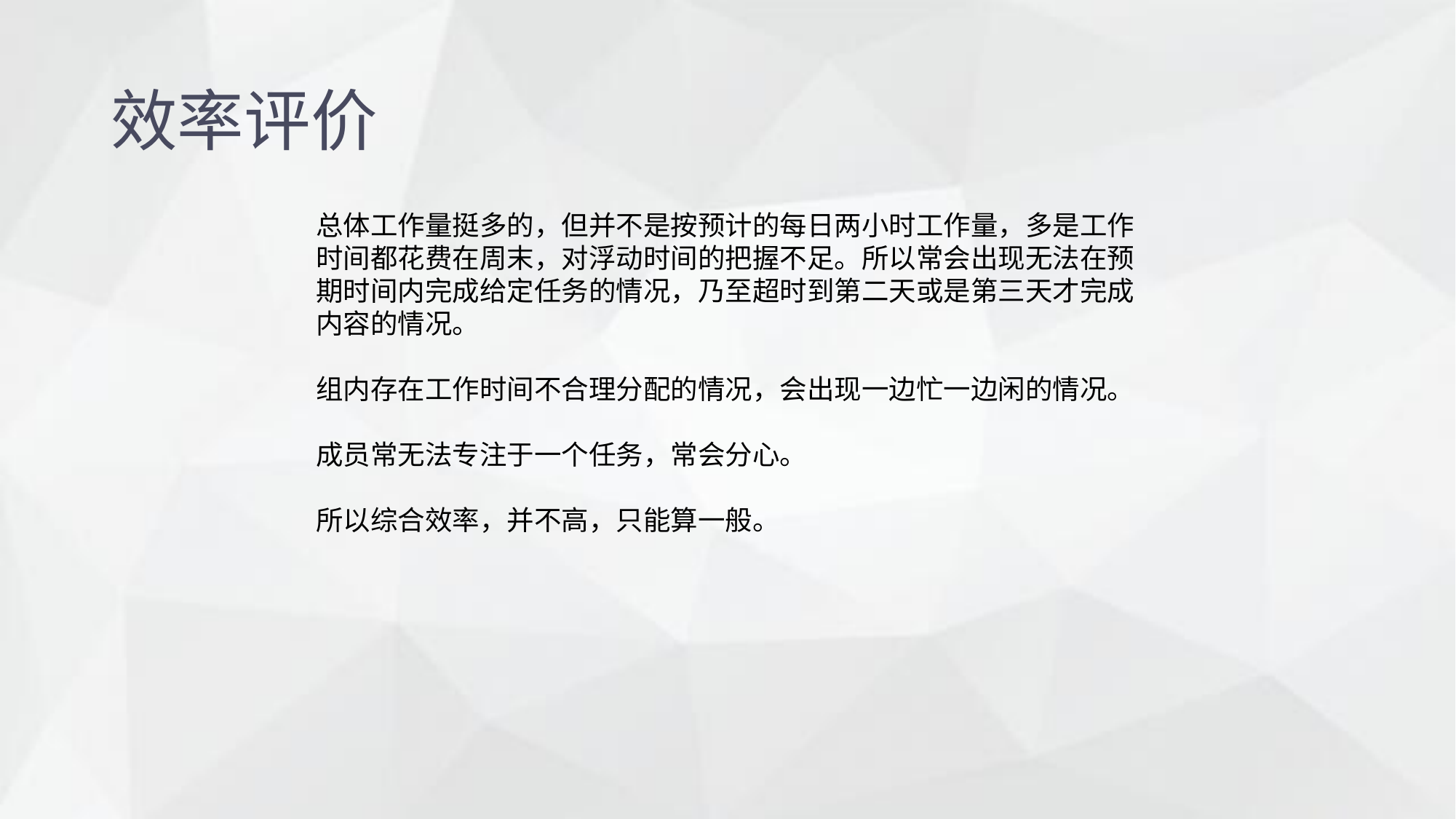

效率评价
总体工作量挺多的，但并不是按预计的每日两小时工作量，多是工作时间都花费在周末，对浮动时间的把握不足。所以常会出现无法在预期时间内完成给定任务的情况，乃至超时到第二天或是第三天才完成内容的情况。

组内存在工作时间不合理分配的情况，会出现一边忙一边闲的情况。

成员常无法专注于一个任务，常会分心。

所以综合效率，并不高，只能算一般。